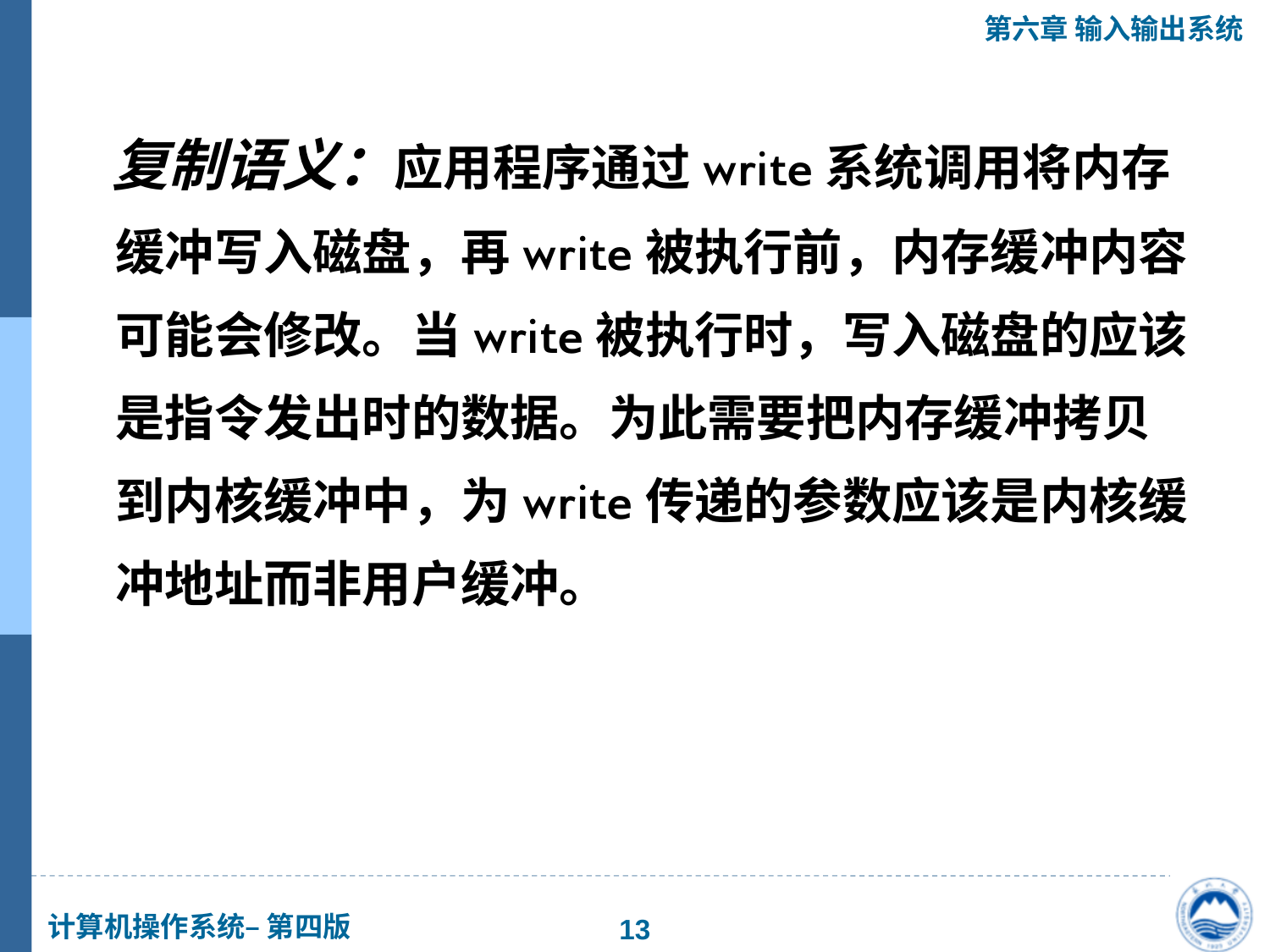

复制语义：应用程序通过write系统调用将内存缓冲写入磁盘，再write被执行前，内存缓冲内容可能会修改。当write被执行时，写入磁盘的应该是指令发出时的数据。为此需要把内存缓冲拷贝到内核缓冲中，为write传递的参数应该是内核缓冲地址而非用户缓冲。